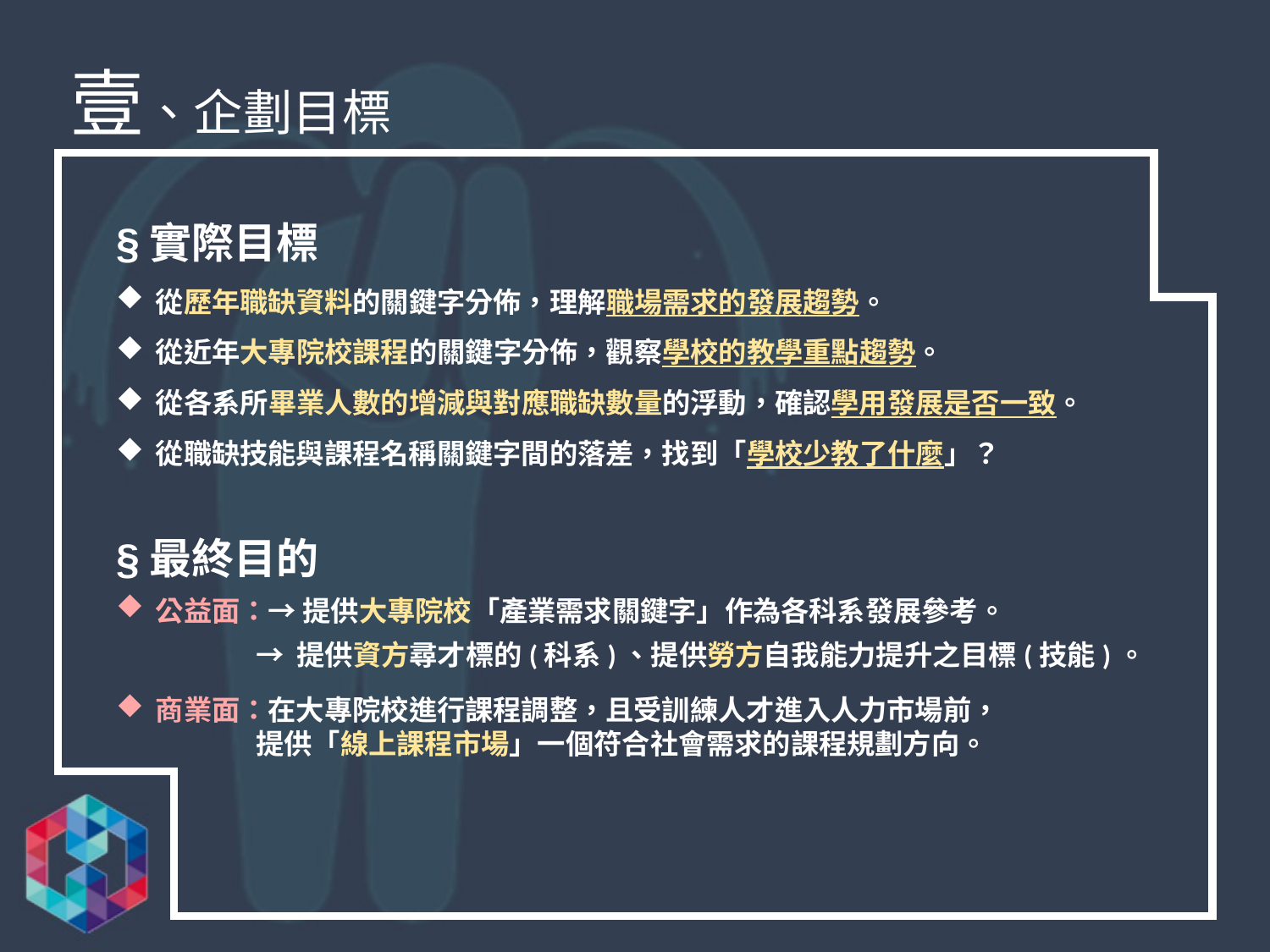

壹、企劃目標

§實際目標
從歷年職缺資料的關鍵字分佈，理解職場需求的發展趨勢。
從近年大專院校課程的關鍵字分佈，觀察學校的教學重點趨勢。
從各系所畢業人數的增減與對應職缺數量的浮動，確認學用發展是否一致。
從職缺技能與課程名稱關鍵字間的落差，找到「學校少教了什麼」？
§最終目的
公益面：→ 提供大專院校「產業需求關鍵字」作為各科系發展參考。
                      → 提供資方尋才標的(科系)、提供勞方自我能力提升之目標(技能)。
商業面：在大專院校進行課程調整，且受訓練人才進入人力市場前，
                     提供「線上課程市場」一個符合社會需求的課程規劃方向。